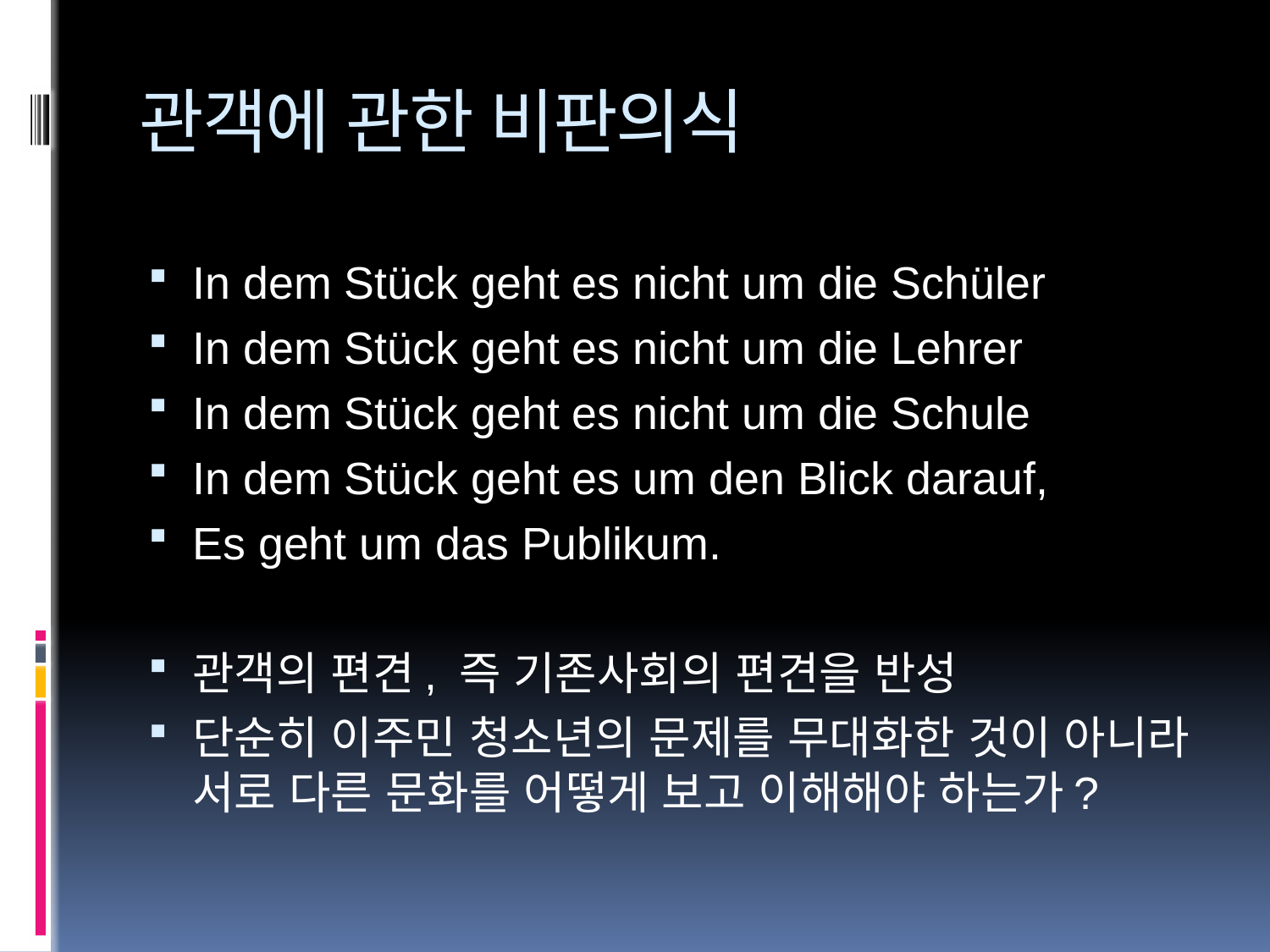

# 관객에 관한 비판의식
In dem Stück geht es nicht um die Schüler
In dem Stück geht es nicht um die Lehrer
In dem Stück geht es nicht um die Schule
In dem Stück geht es um den Blick darauf,
Es geht um das Publikum.

관객의 편견, 즉 기존사회의 편견을 반성
단순히 이주민 청소년의 문제를 무대화한 것이 아니라 서로 다른 문화를 어떻게 보고 이해해야 하는가?